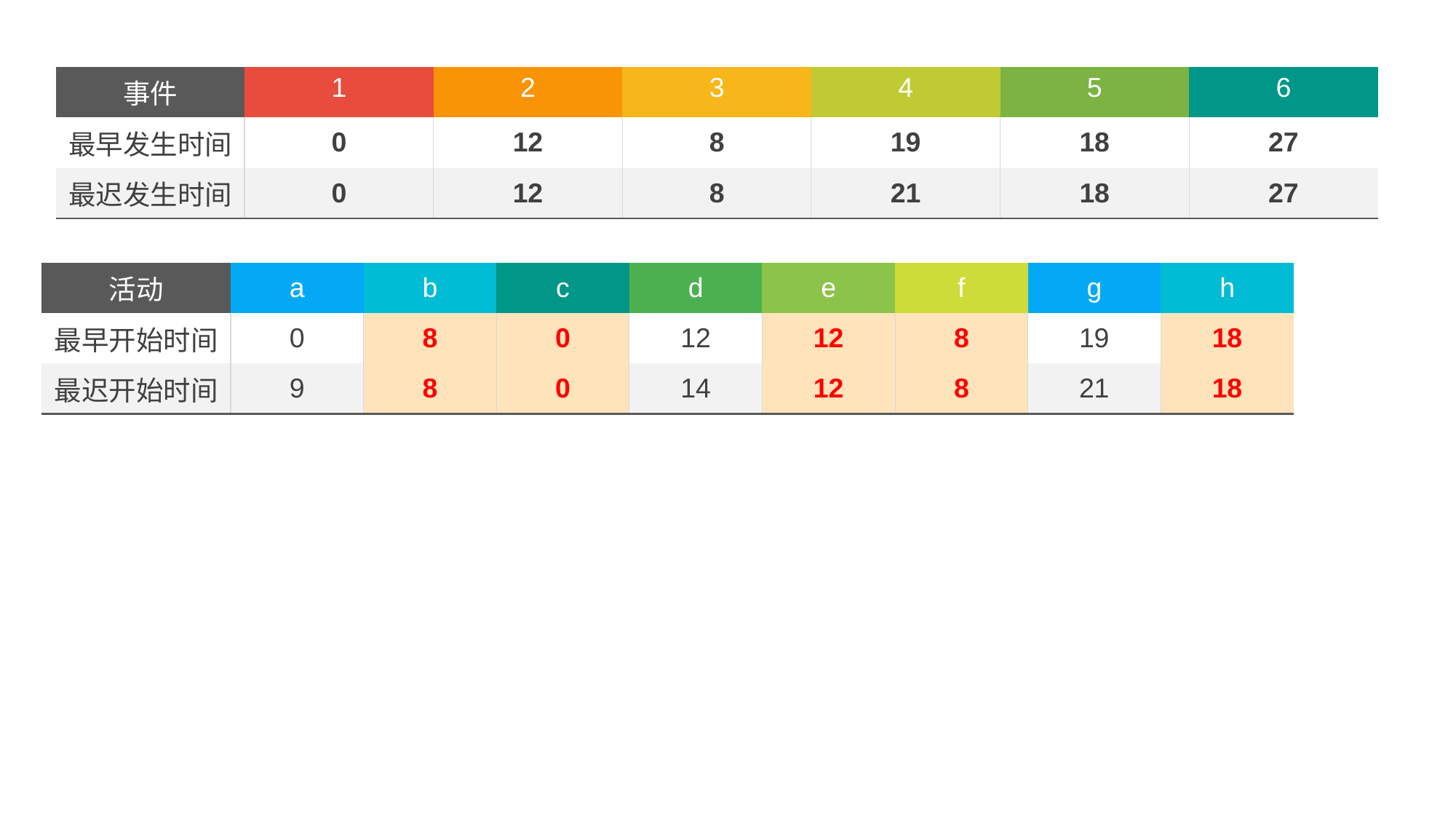

| 事件 | 1 | 2 | 3 | 4 | 5 | 6 |
| --- | --- | --- | --- | --- | --- | --- |
| 最早发生时间 | 0 | 12 | 8 | 19 | 18 | 27 |
| 最迟发生时间 | 0 | 12 | 8 | 21 | 18 | 27 |
| 活动 | a | b | c | d | e | f | g | h |
| --- | --- | --- | --- | --- | --- | --- | --- | --- |
| 最早开始时间 | 0 | 8 | 0 | 12 | 12 | 8 | 19 | 18 |
| 最迟开始时间 | 9 | 8 | 0 | 14 | 12 | 8 | 21 | 18 |